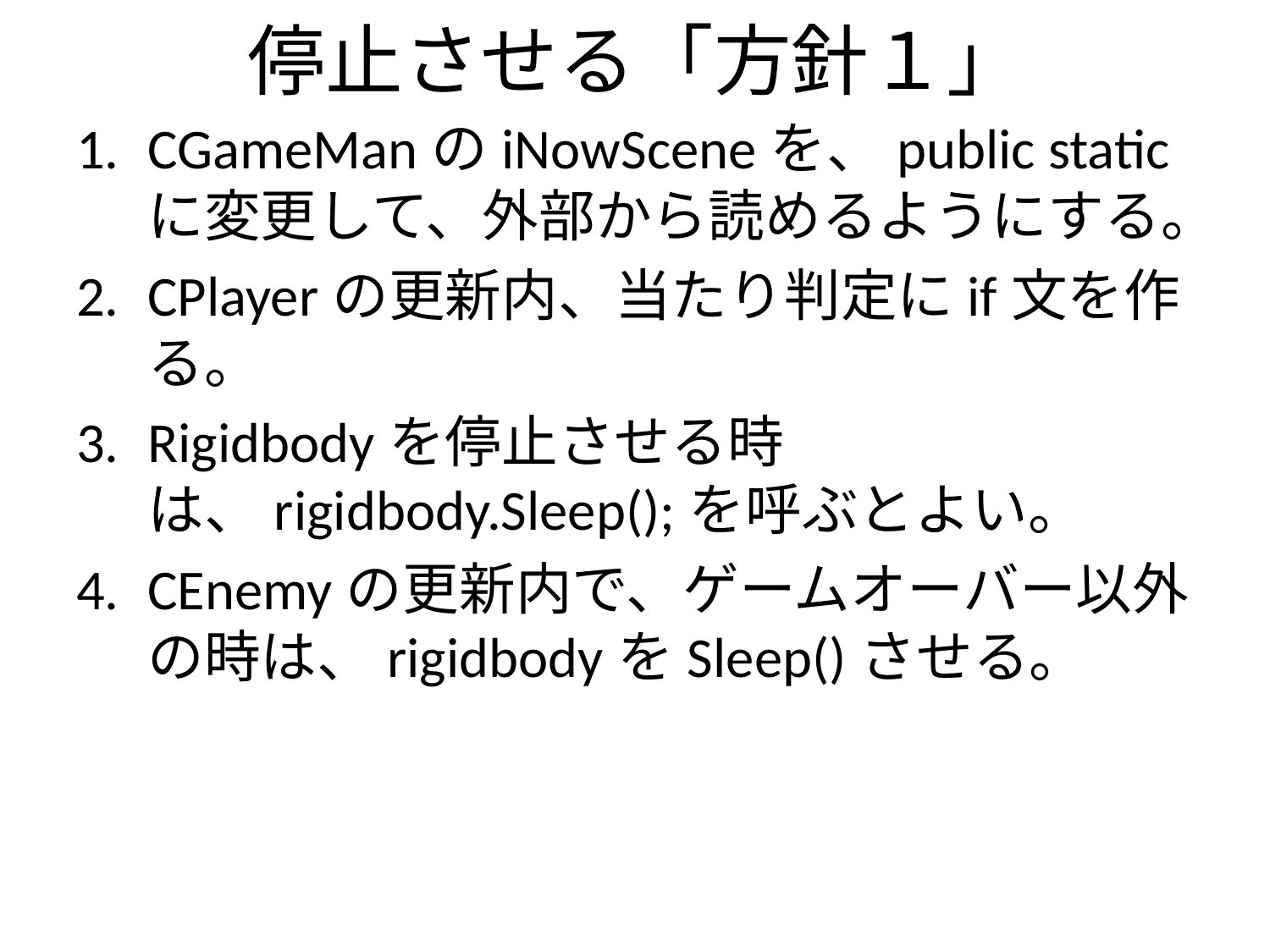

# 停止させる「方針１」
CGameManのiNowSceneを、public staticに変更して、外部から読めるようにする。
CPlayerの更新内、当たり判定にif文を作る。
Rigidbodyを停止させる時は、rigidbody.Sleep();を呼ぶとよい。
CEnemyの更新内で、ゲームオーバー以外の時は、rigidbodyをSleep()させる。